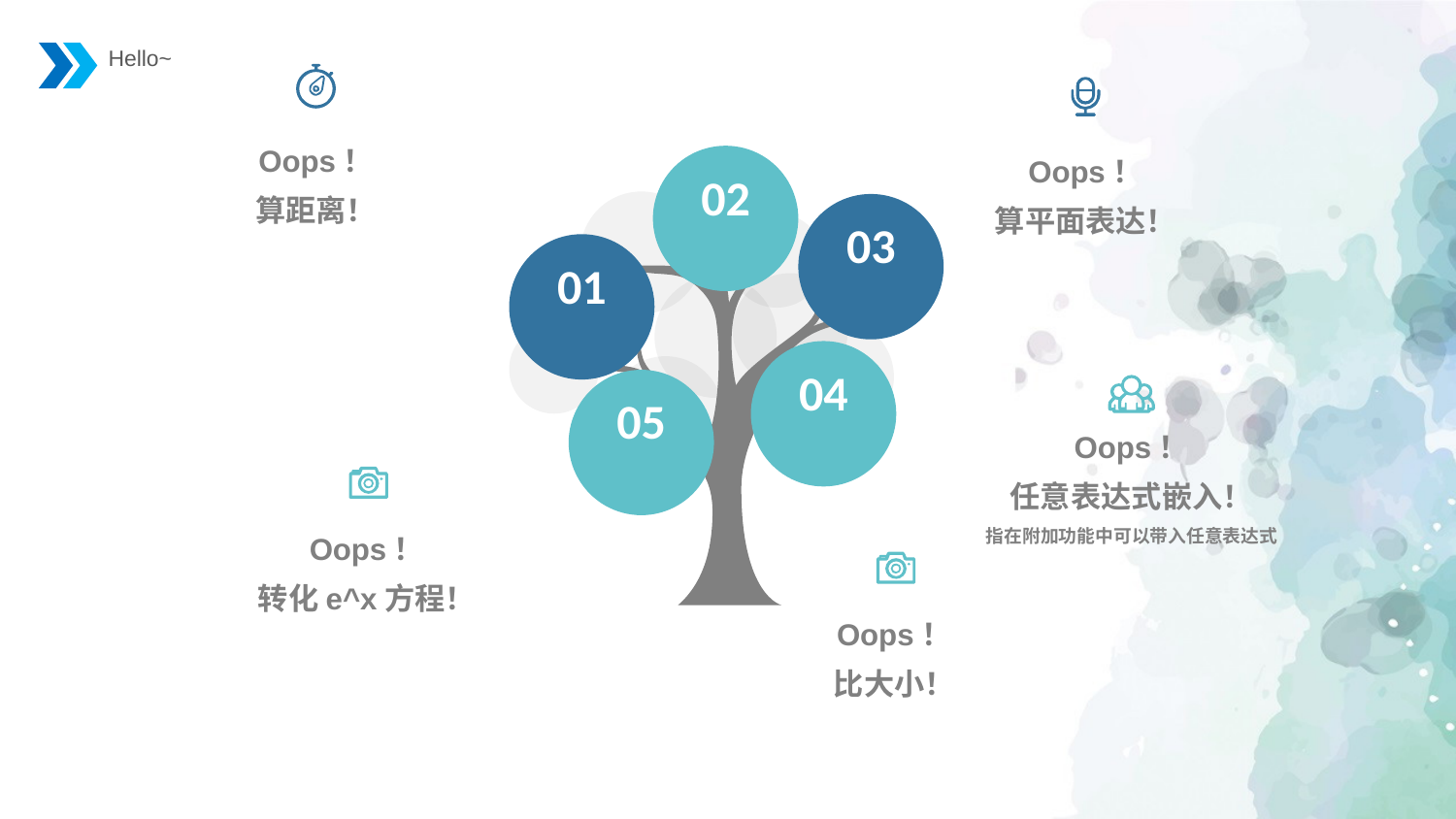

Oops！
算距离！
Oops！
算平面表达！
02

03

01

04

05

Oops！
任意表达式嵌入！
指在附加功能中可以带入任意表达式

Oops！
转化e^x方程！

Oops！
比大小！